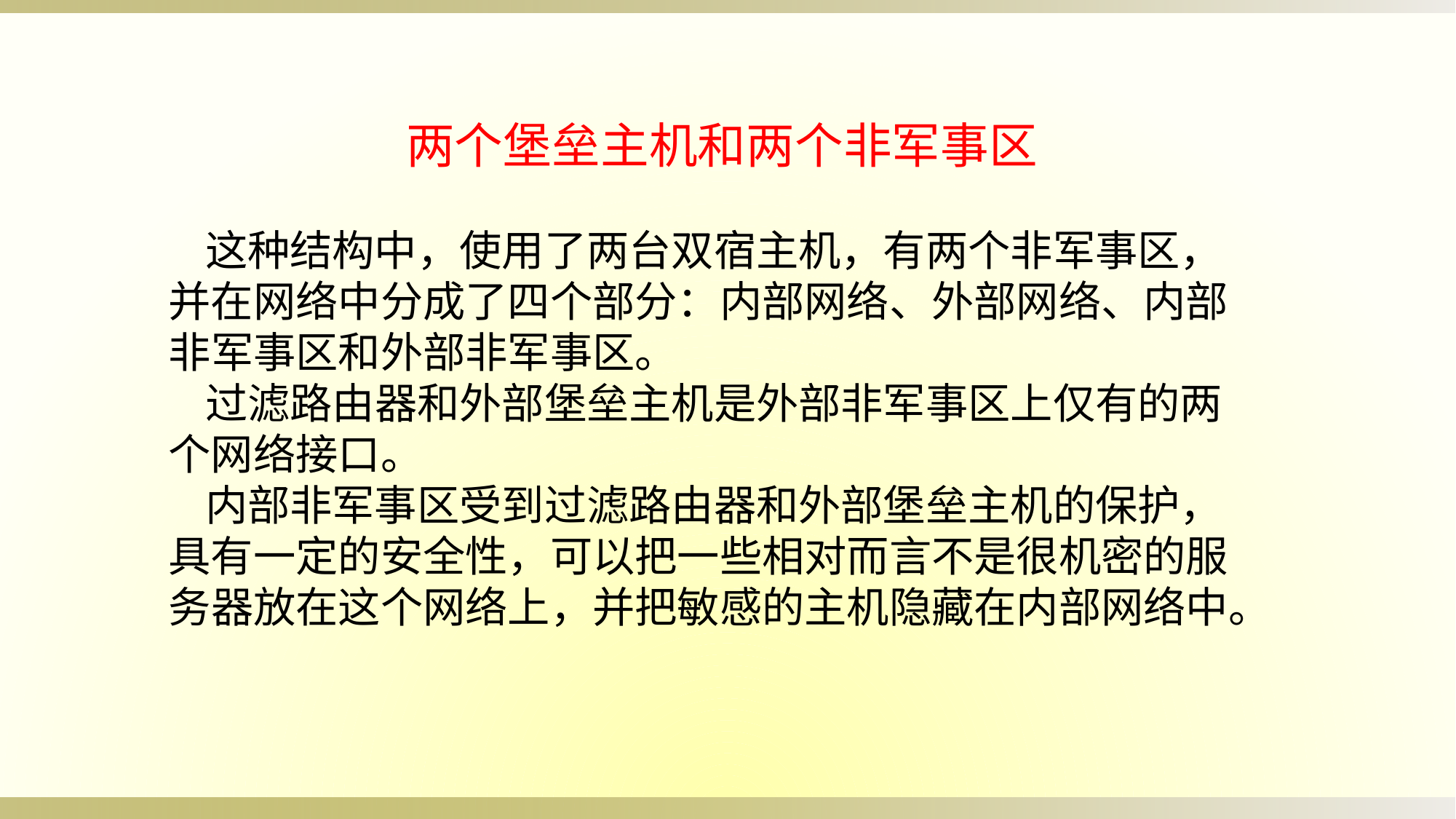

两个堡垒主机和两个非军事区

这种结构中，使用了两台双宿主机，有两个非军事区，并在网络中分成了四个部分：内部网络、外部网络、内部非军事区和外部非军事区。
过滤路由器和外部堡垒主机是外部非军事区上仅有的两个网络接口。
内部非军事区受到过滤路由器和外部堡垒主机的保护，具有一定的安全性，可以把一些相对而言不是很机密的服务器放在这个网络上，并把敏感的主机隐藏在内部网络中。